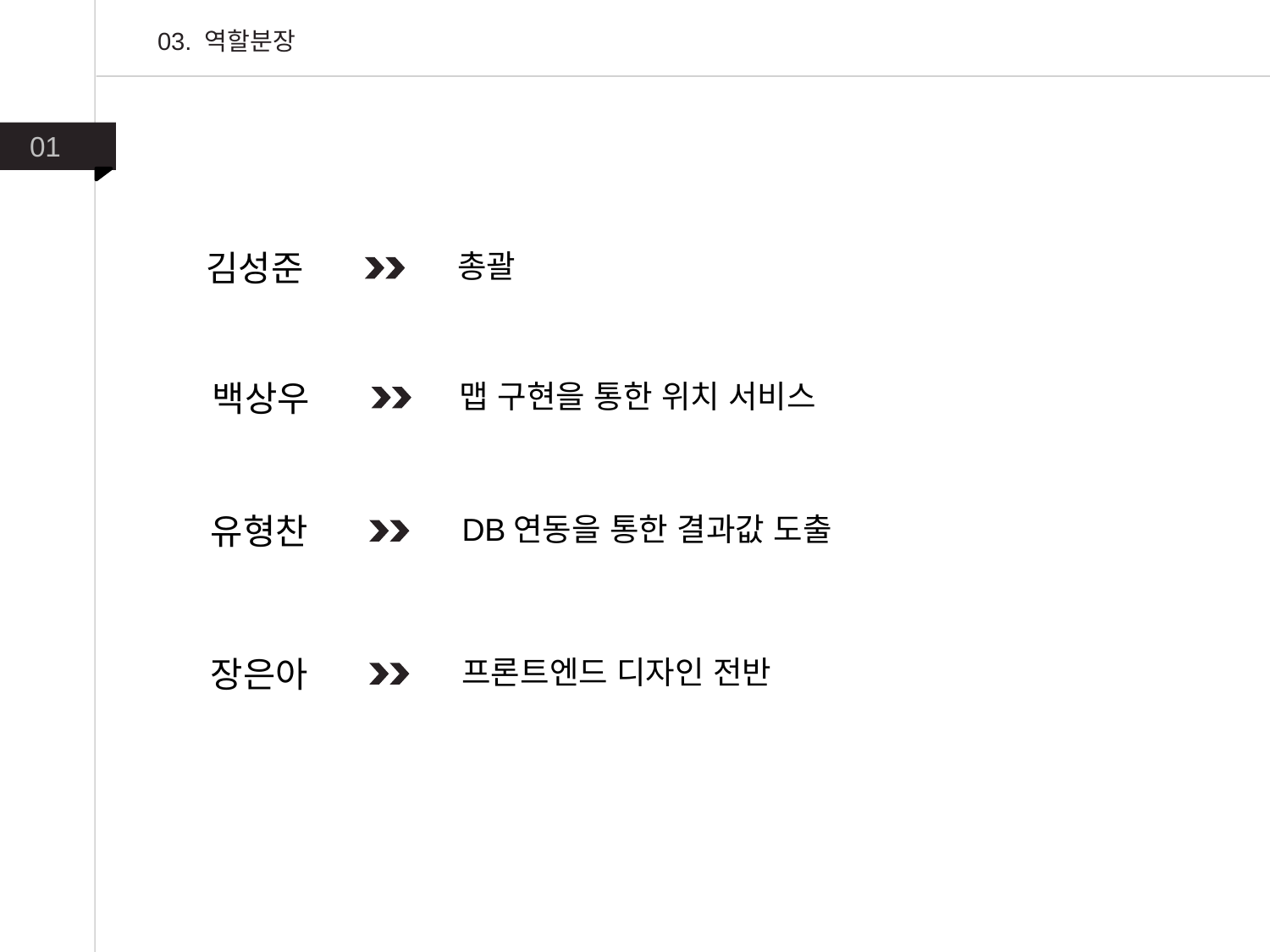

03. 역할분장

01

김성준
총괄

백상우

맵 구현을 통한 위치 서비스

유형찬
DB연동을 통한 결과값 도출

장은아
프론트엔드 디자인 전반